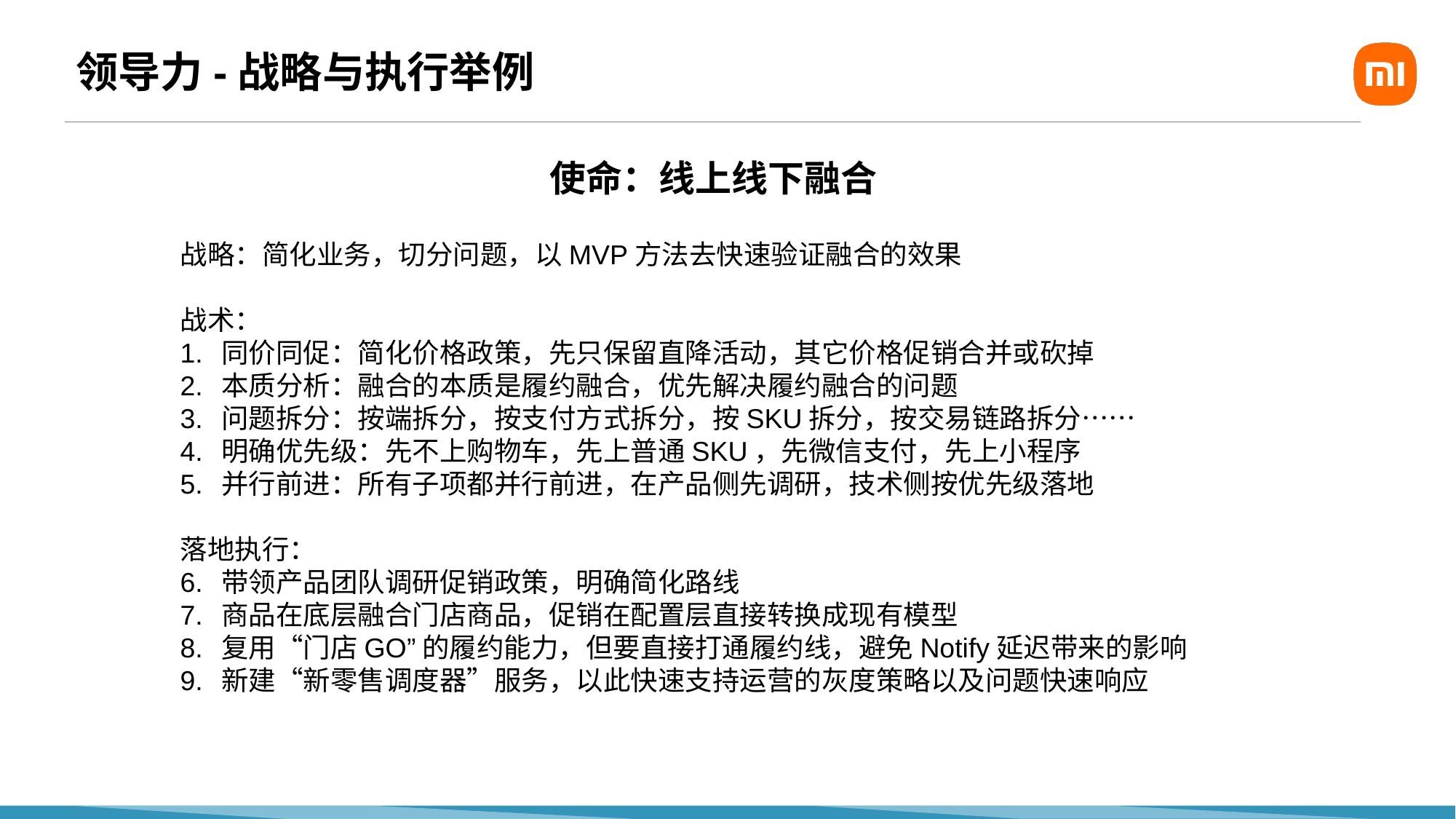

# 领导力-战略与执行举例
使命：线上线下融合
战略：简化业务，切分问题，以MVP方法去快速验证融合的效果

战术：
同价同促：简化价格政策，先只保留直降活动，其它价格促销合并或砍掉
本质分析：融合的本质是履约融合，优先解决履约融合的问题
问题拆分：按端拆分，按支付方式拆分，按SKU拆分，按交易链路拆分……
明确优先级：先不上购物车，先上普通SKU，先微信支付，先上小程序
并行前进：所有子项都并行前进，在产品侧先调研，技术侧按优先级落地

落地执行：
带领产品团队调研促销政策，明确简化路线
商品在底层融合门店商品，促销在配置层直接转换成现有模型
复用“门店GO”的履约能力，但要直接打通履约线，避免Notify延迟带来的影响
新建“新零售调度器”服务，以此快速支持运营的灰度策略以及问题快速响应